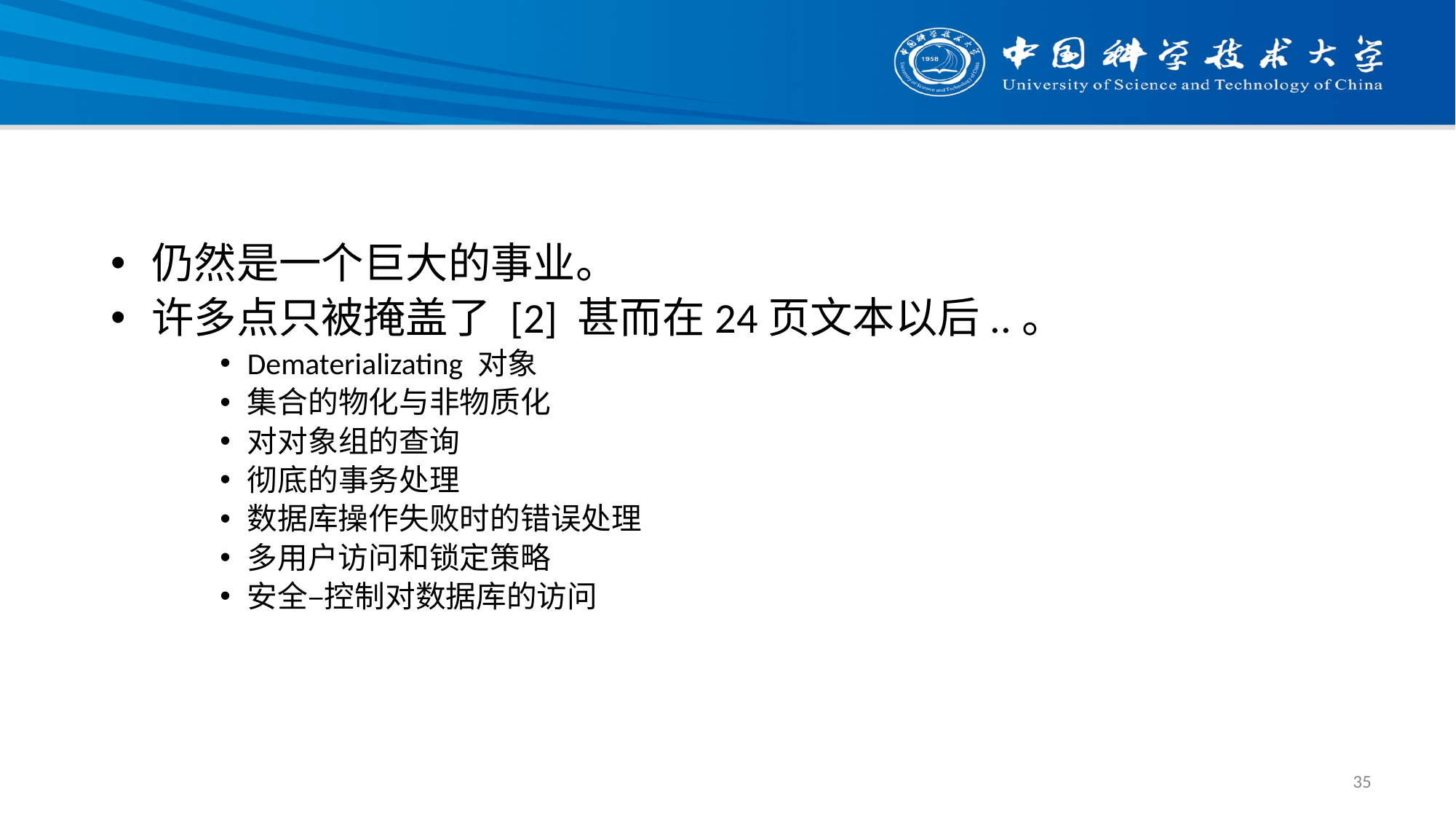

#
仍然是一个巨大的事业。
许多点只被掩盖了 [2] 甚而在24页文本以后..。
Dematerializating 对象
集合的物化与非物质化
对对象组的查询
彻底的事务处理
数据库操作失败时的错误处理
多用户访问和锁定策略
安全–控制对数据库的访问
35